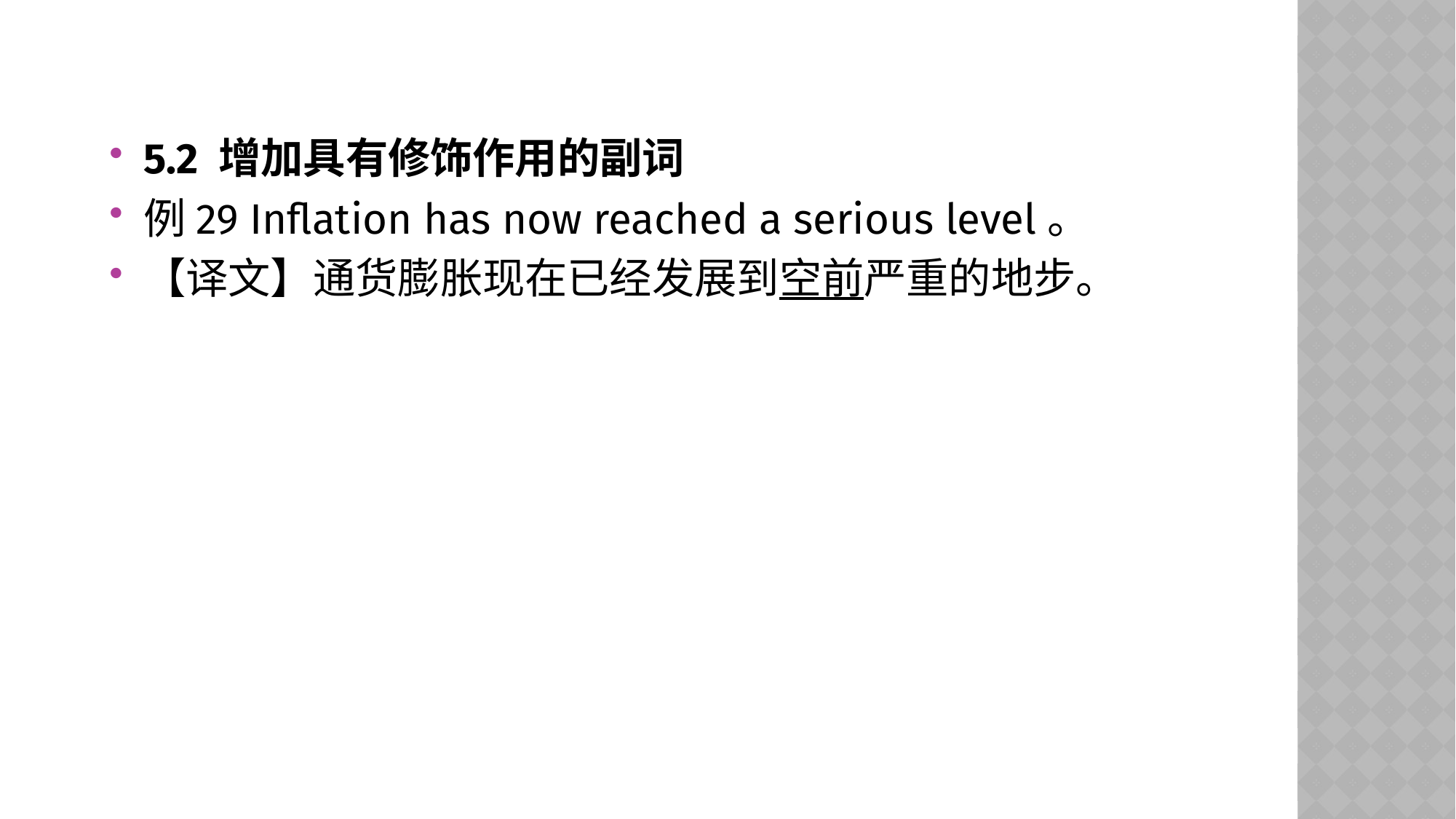

5.2 增加具有修饰作用的副词
例29 Inflation has now reached a serious level。
【译文】通货膨胀现在已经发展到空前严重的地步。